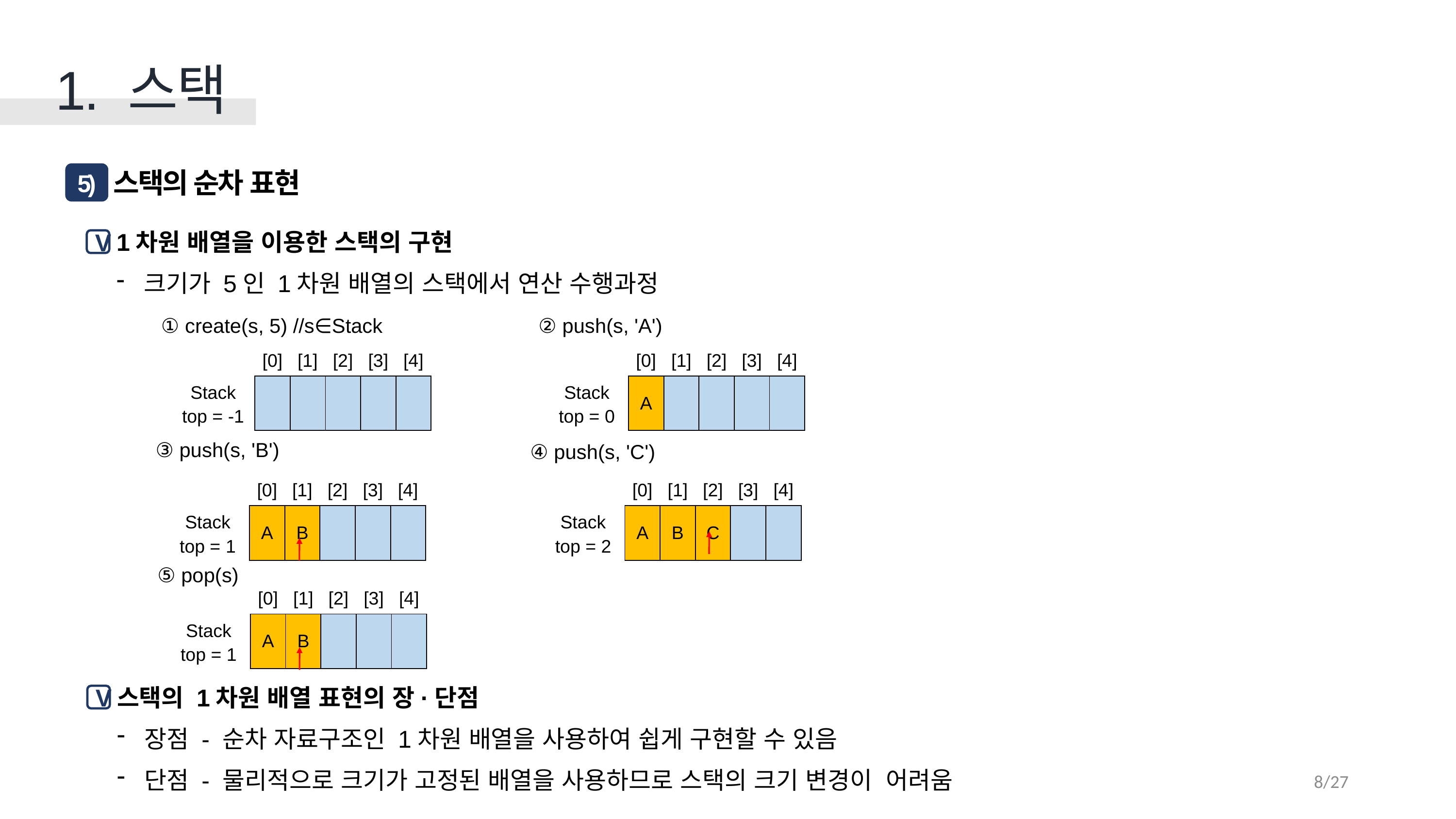

1. 스택

스택의 순차 표현
5)
1차원 배열을 이용한 스택의 구현

크기가 5인 1차원 배열의 스택에서 연산 수행과정
V
① create(s, 5) //s∈Stack
② push(s, 'A')
| Stack top = -1 | [0] | [1] | [2] | [3] | [4] |
| --- | --- | --- | --- | --- | --- |
|  |  |  |  |  |  |
| Stack top = 0 | [0] | [1] | [2] | [3] | [4] |
| --- | --- | --- | --- | --- | --- |
|  | A |  |  |  |  |
③ push(s, 'B')
④ push(s, 'C')
| Stack top = 1 | [0] | [1] | [2] | [3] | [4] |
| --- | --- | --- | --- | --- | --- |
|  | A | B |  |  |  |
| Stack top = 2 | [0] | [1] | [2] | [3] | [4] |
| --- | --- | --- | --- | --- | --- |
|  | A | B | C |  |  |
⑤ pop(s)
| Stack top = 1 | [0] | [1] | [2] | [3] | [4] |
| --- | --- | --- | --- | --- | --- |
|  | A | B |  |  |  |
스택의 1차원 배열 표현의 장·단점

장점 - 순차 자료구조인 1차원 배열을 사용하여 쉽게 구현할 수 있음

단점 - 물리적으로 크기가 고정된 배열을 사용하므로 스택의 크기 변경이  어려움
V
8/27